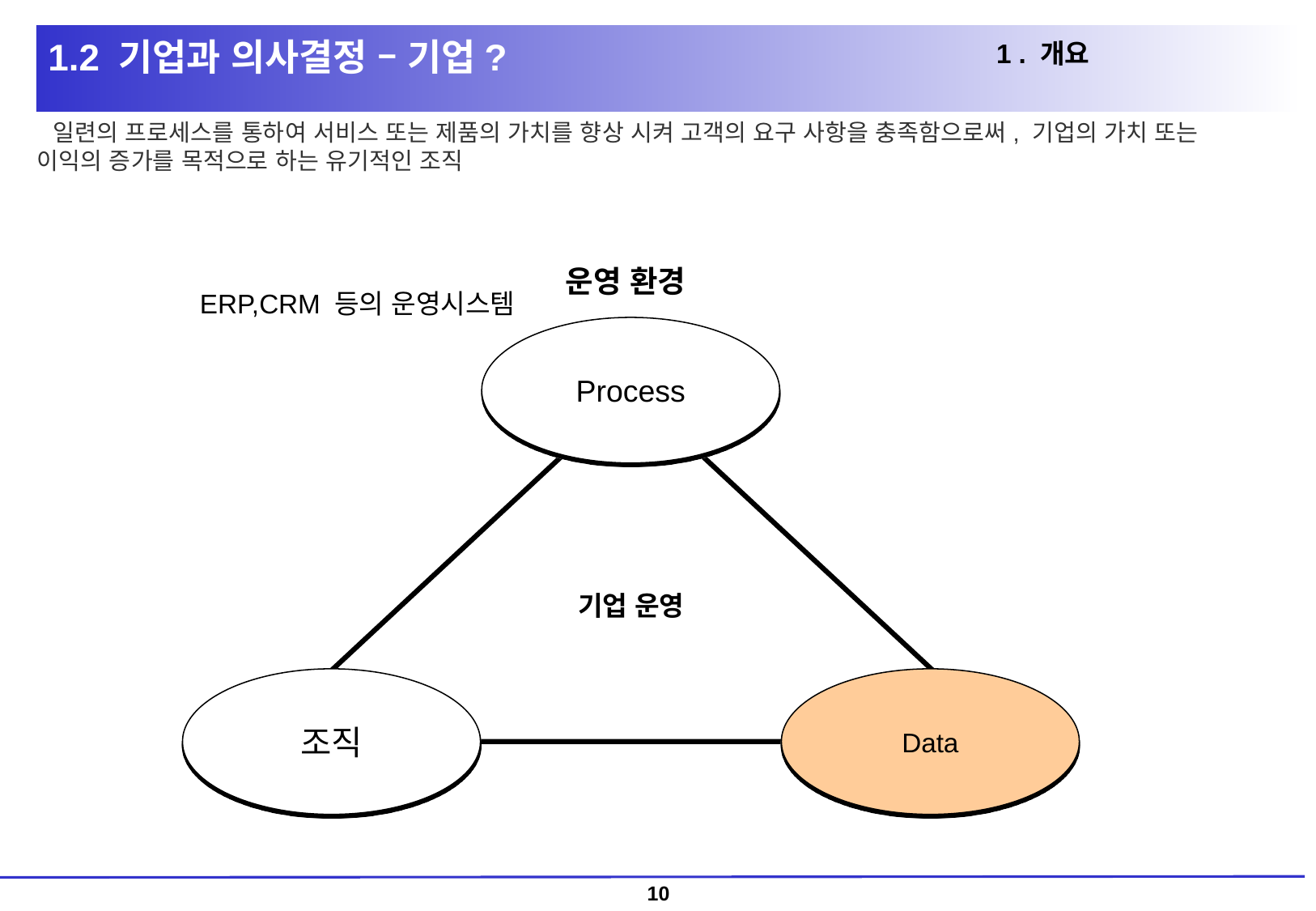

1 . 개요
1.2 기업과 의사결정 – 기업?
  일련의 프로세스를 통하여 서비스 또는 제품의 가치를 향상 시켜 고객의 요구 사항을 충족함으로써, 기업의 가치 또는 이익의 증가를 목적으로 하는 유기적인 조직
운영 환경
ERP,CRM 등의 운영시스템

Process

기업 운영

조직

Data